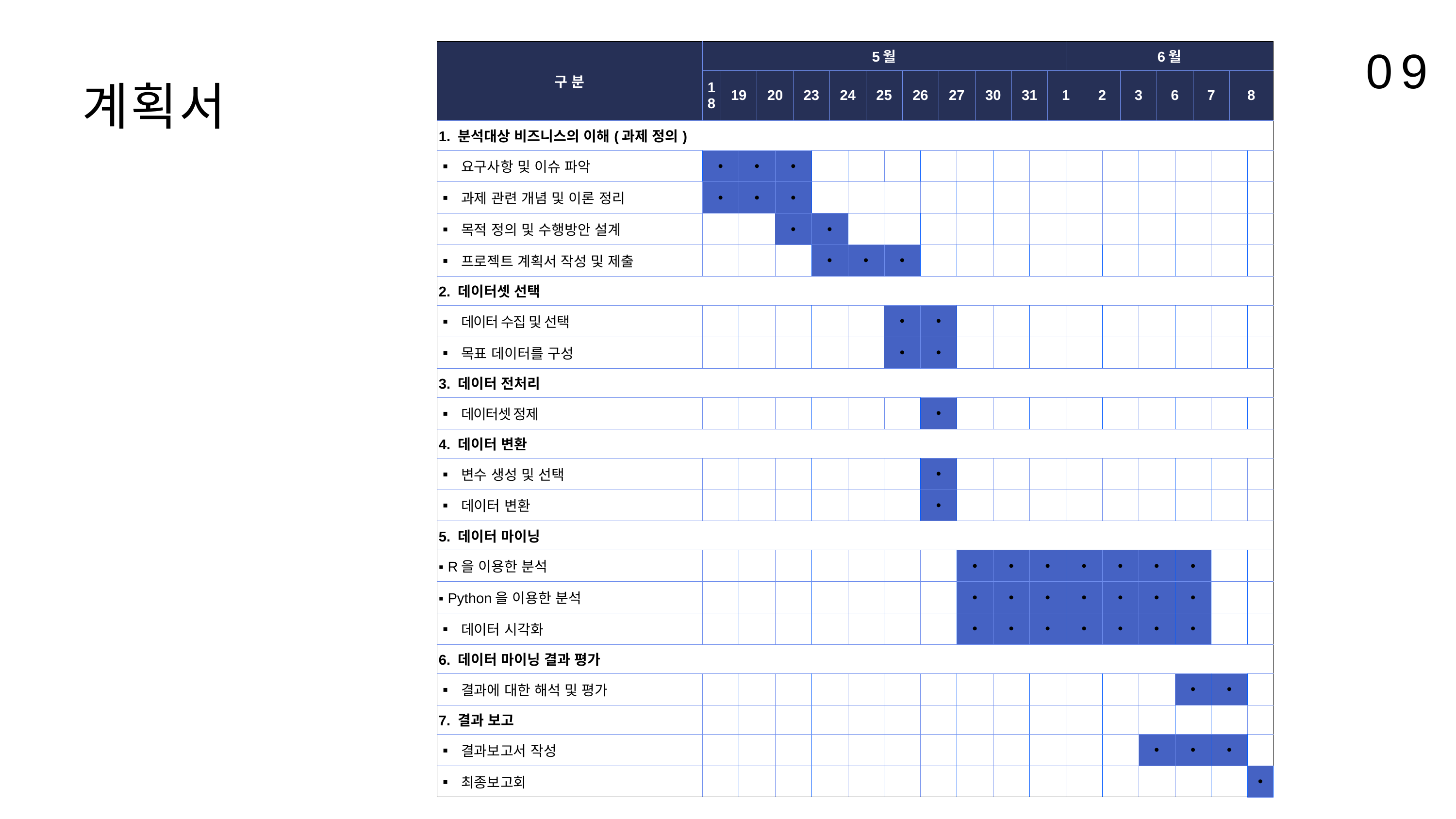

09
| 구 분 | 5월 |  |  |  |  |  |  |  |  |  |  |  |  |  |  |  |  |  |  |  | 6월 |  |  |  |  |  |  |  |  |  |  |
| --- | --- | --- | --- | --- | --- | --- | --- | --- | --- | --- | --- | --- | --- | --- | --- | --- | --- | --- | --- | --- | --- | --- | --- | --- | --- | --- | --- | --- | --- | --- | --- |
|  | 18 | 19 |  | 20 |  | 23 |  | 24 |  | 25 |  | 26 |  | 27 |  | 30 |  | 31 |  | 1 |  | 2 |  | 3 |  | 6 |  | 7 |  | 8 |  |
| 1. 분석대상 비즈니스의 이해(과제 정의) |  |  |  |  |  |  |  |  |  |  |  |  |  |  |  |  |  |  |  |  |  |  |  |  |  |  |  |  |  |  |  |
| ▪ 요구사항 및 이슈 파악 | • |  | • |  | • |  |  |  |  |  |  |  |  |  |  |  |  |  |  |  |  |  |  |  |  |  |  |  |  |  |  |
| ▪ 과제 관련 개념 및 이론 정리 | • |  | • |  | • |  |  |  |  |  |  |  |  |  |  |  |  |  |  |  |  |  |  |  |  |  |  |  |  |  |  |
| ▪ 목적 정의 및 수행방안 설계 |  |  |  |  | • |  | • |  |  |  |  |  |  |  |  |  |  |  |  |  |  |  |  |  |  |  |  |  |  |  |  |
| ▪ 프로젝트 계획서 작성 및 제출 |  |  |  |  |  |  | • |  | • |  | • |  |  |  |  |  |  |  |  |  |  |  |  |  |  |  |  |  |  |  |  |
| 2. 데이터셋 선택 |  |  |  |  |  |  |  |  |  |  |  |  |  |  |  |  |  |  |  |  |  |  |  |  |  |  |  |  |  |  |  |
| ▪ 데이터 수집 및 선택 |  |  |  |  |  |  |  |  |  |  | • |  | • |  |  |  |  |  |  |  |  |  |  |  |  |  |  |  |  |  |  |
| ▪ 목표 데이터를 구성 |  |  |  |  |  |  |  |  |  |  | • |  | • |  |  |  |  |  |  |  |  |  |  |  |  |  |  |  |  |  |  |
| 3. 데이터 전처리 |  |  |  |  |  |  |  |  |  |  |  |  |  |  |  |  |  |  |  |  |  |  |  |  |  |  |  |  |  |  |  |
| ▪ 데이터셋 정제 |  |  |  |  |  |  |  |  |  |  |  |  | • |  |  |  |  |  |  |  |  |  |  |  |  |  |  |  |  |  |  |
| 4. 데이터 변환 |  |  |  |  |  |  |  |  |  |  |  |  |  |  |  |  |  |  |  |  |  |  |  |  |  |  |  |  |  |  |  |
| ▪ 변수 생성 및 선택 |  |  |  |  |  |  |  |  |  |  |  |  | • |  |  |  |  |  |  |  |  |  |  |  |  |  |  |  |  |  |  |
| ▪ 데이터 변환 |  |  |  |  |  |  |  |  |  |  |  |  | • |  |  |  |  |  |  |  |  |  |  |  |  |  |  |  |  |  |  |
| 5. 데이터 마이닝 |  |  |  |  |  |  |  |  |  |  |  |  |  |  |  |  |  |  |  |  |  |  |  |  |  |  |  |  |  |  |  |
| ▪ R을 이용한 분석 |  |  |  |  |  |  |  |  |  |  |  |  |  |  | • |  | • |  | • |  | • |  | • |  | • |  | • |  |  |  |  |
| ▪ Python을 이용한 분석 |  |  |  |  |  |  |  |  |  |  |  |  |  |  | • |  | • |  | • |  | • |  | • |  | • |  | • |  |  |  |  |
| ▪ 데이터 시각화 |  |  |  |  |  |  |  |  |  |  |  |  |  |  | • |  | • |  | • |  | • |  | • |  | • |  | • |  |  |  |  |
| 6. 데이터 마이닝 결과 평가 |  |  |  |  |  |  |  |  |  |  |  |  |  |  |  |  |  |  |  |  |  |  |  |  |  |  |  |  |  |  |  |
| ▪ 결과에 대한 해석 및 평가 |  |  |  |  |  |  |  |  |  |  |  |  |  |  |  |  |  |  |  |  |  |  |  |  |  |  | • |  | • |  |  |
| 7. 결과 보고 |  |  |  |  |  |  |  |  |  |  |  |  |  |  |  |  |  |  |  |  |  |  |  |  |  |  |  |  |  |  |  |
| ▪ 결과보고서 작성 |  |  |  |  |  |  |  |  |  |  |  |  |  |  |  |  |  |  |  |  |  |  |  |  | • |  | • |  | • |  |  |
| ▪ 최종보고회 |  |  |  |  |  |  |  |  |  |  |  |  |  |  |  |  |  |  |  |  |  |  |  |  |  |  |  |  |  |  | • |
계획서